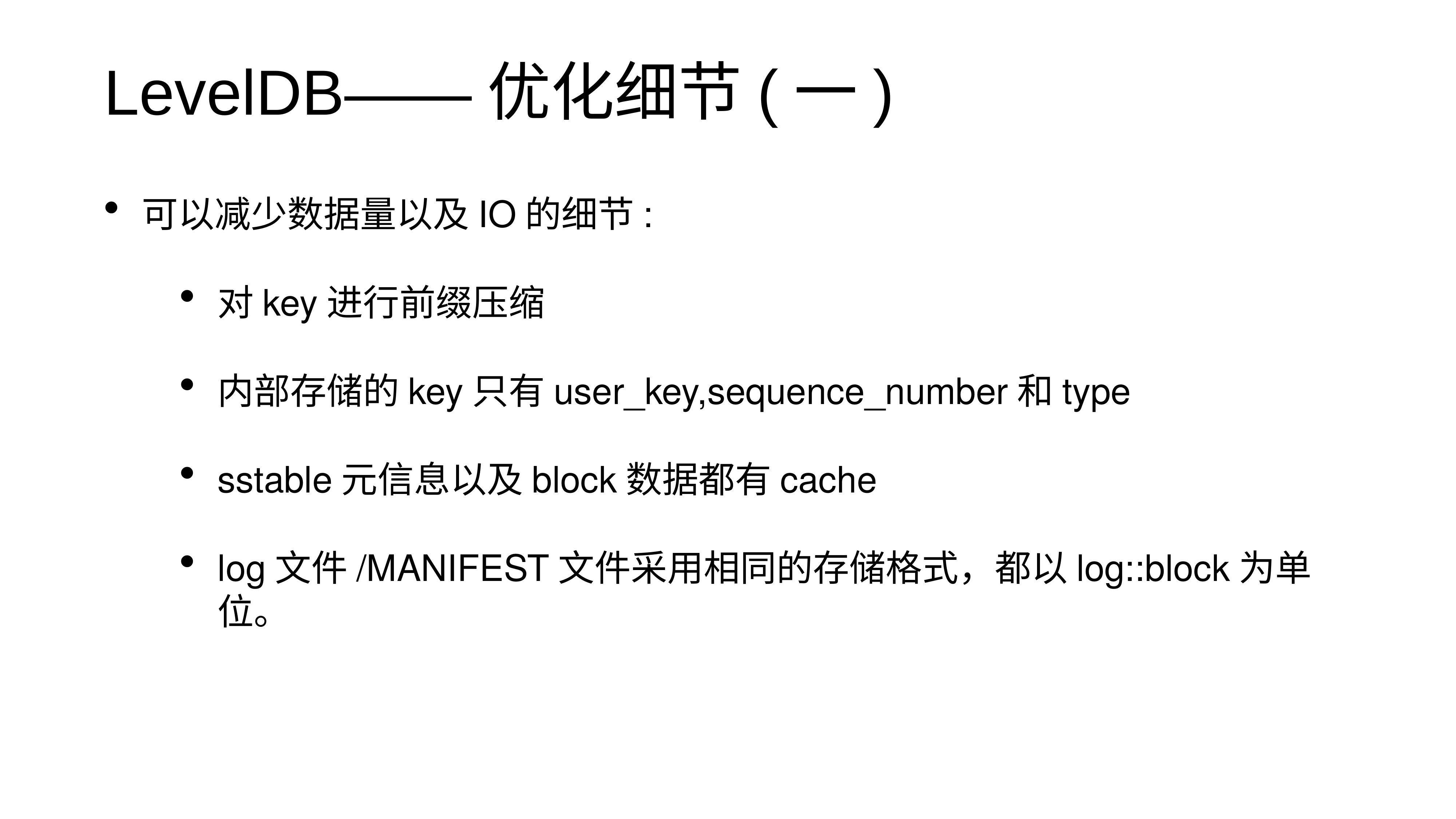

# LevelDB——优化细节(一)
可以减少数据量以及IO的细节:
对key进行前缀压缩
内部存储的key只有user_key,sequence_number和type
sstable元信息以及block数据都有cache
log文件/MANIFEST文件采用相同的存储格式，都以log::block为单位。